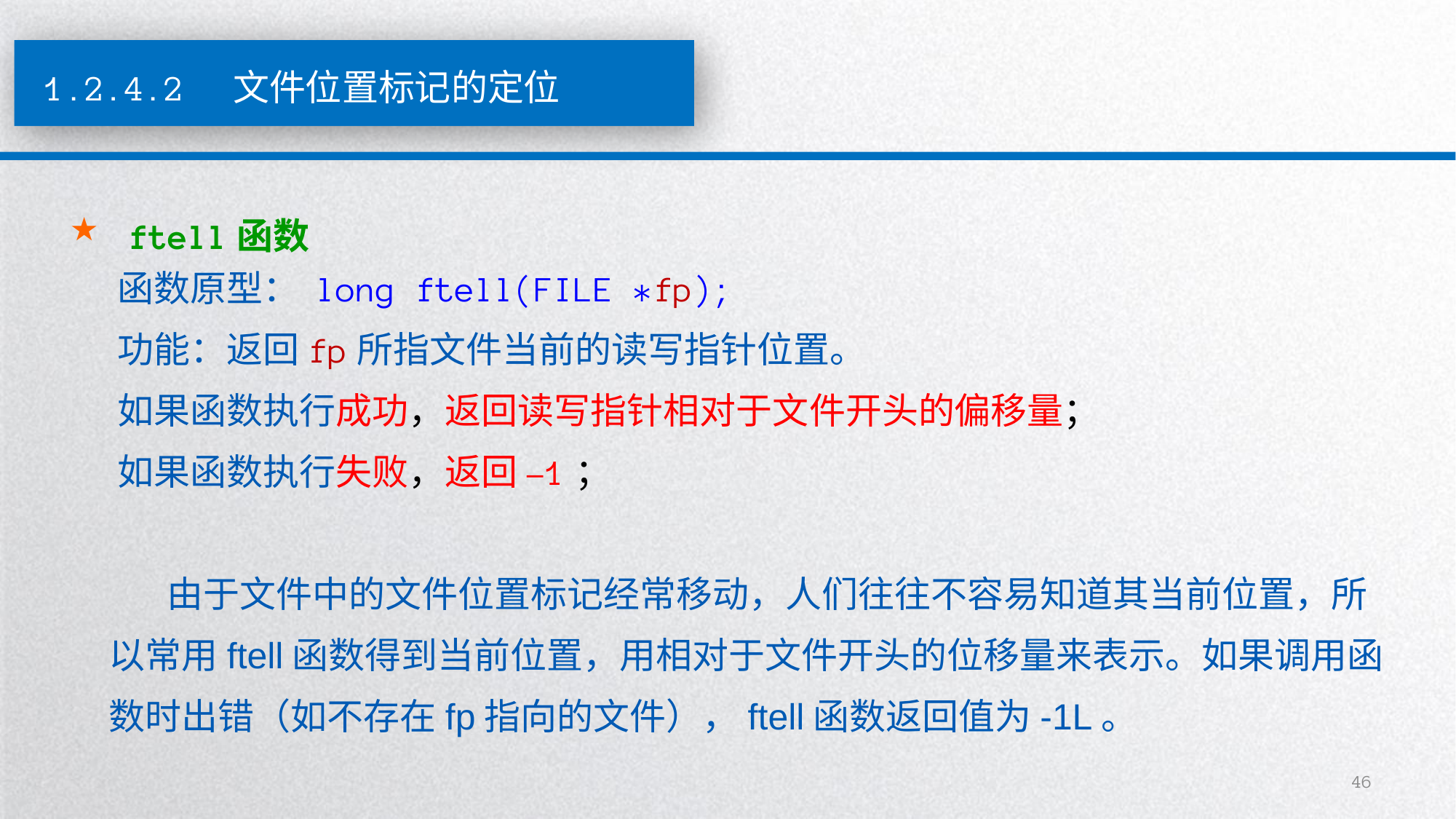

1.2.4.2  文件位置标记的定位
 ftell函数
     函数原型： long ftell(FILE *fp);
     功能：返回fp所指文件当前的读写指针位置。
     如果函数执行成功，返回读写指针相对于文件开头的偏移量；
     如果函数执行失败，返回-1；

           由于文件中的文件位置标记经常移动，人们往往不容易知道其当前位置，所以常用ftell函数得到当前位置，用相对于文件开头的位移量来表示。如果调用函数时出错（如不存在fp指向的文件），ftell函数返回值为-1L。
46